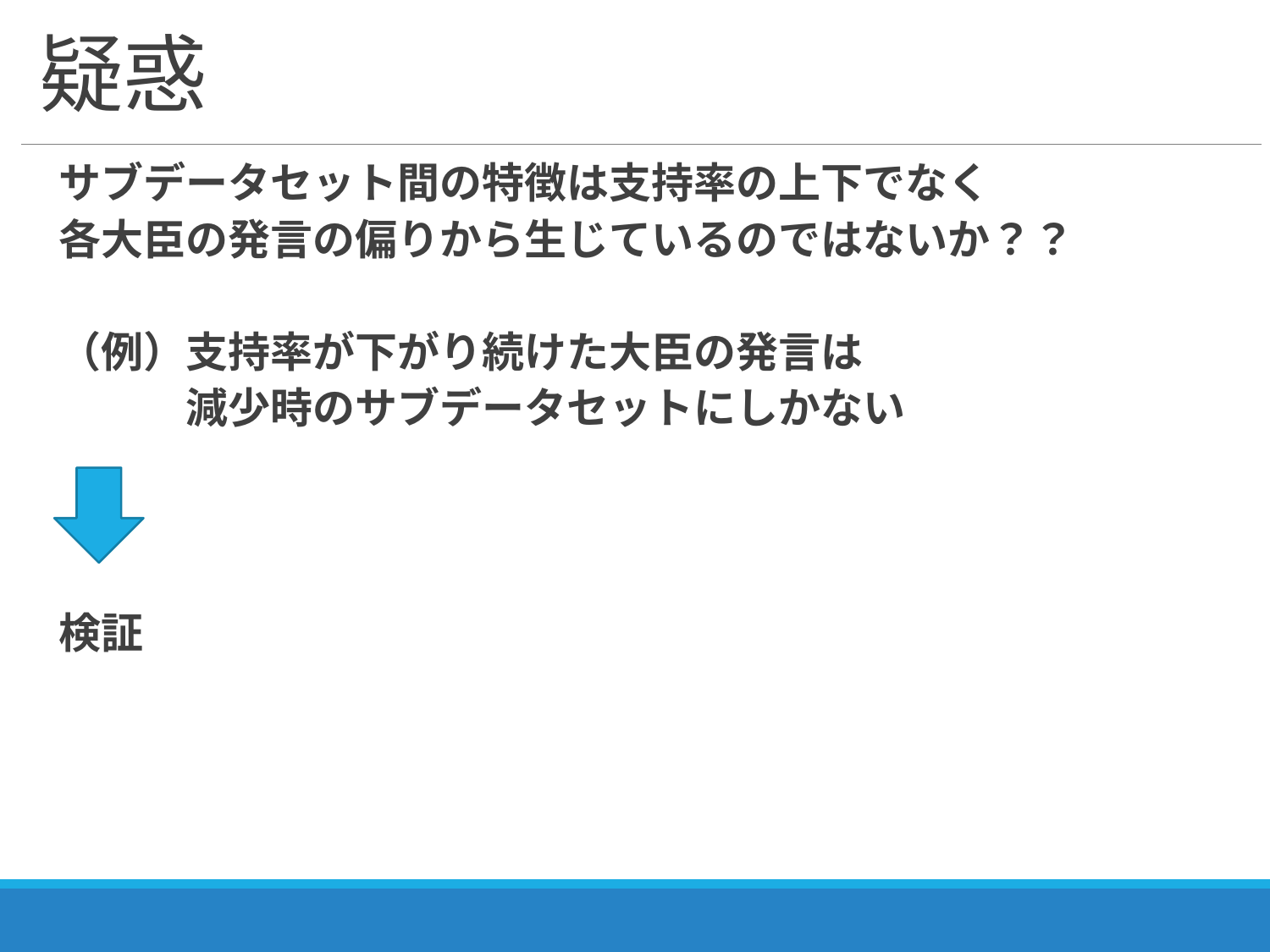

# 疑惑
サブデータセット間の特徴は支持率の上下でなく
各大臣の発言の偏りから生じているのではないか？？

（例）支持率が下がり続けた大臣の発言は
	減少時のサブデータセットにしかない

検証